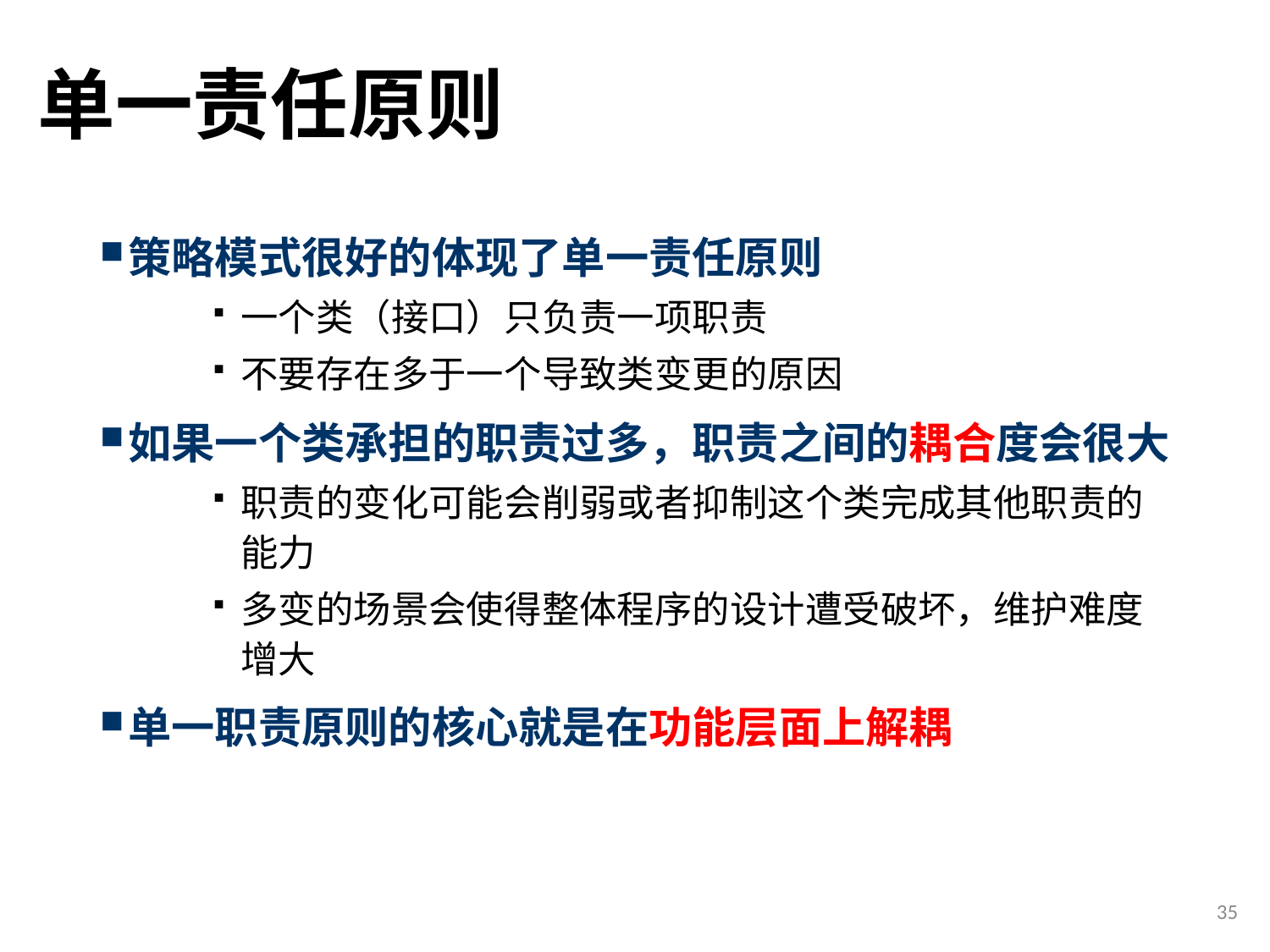

# 单一责任原则
策略模式很好的体现了单一责任原则
一个类（接口）只负责一项职责
不要存在多于一个导致类变更的原因
如果一个类承担的职责过多，职责之间的耦合度会很大
职责的变化可能会削弱或者抑制这个类完成其他职责的能力
多变的场景会使得整体程序的设计遭受破坏，维护难度增大
单一职责原则的核心就是在功能层面上解耦

35